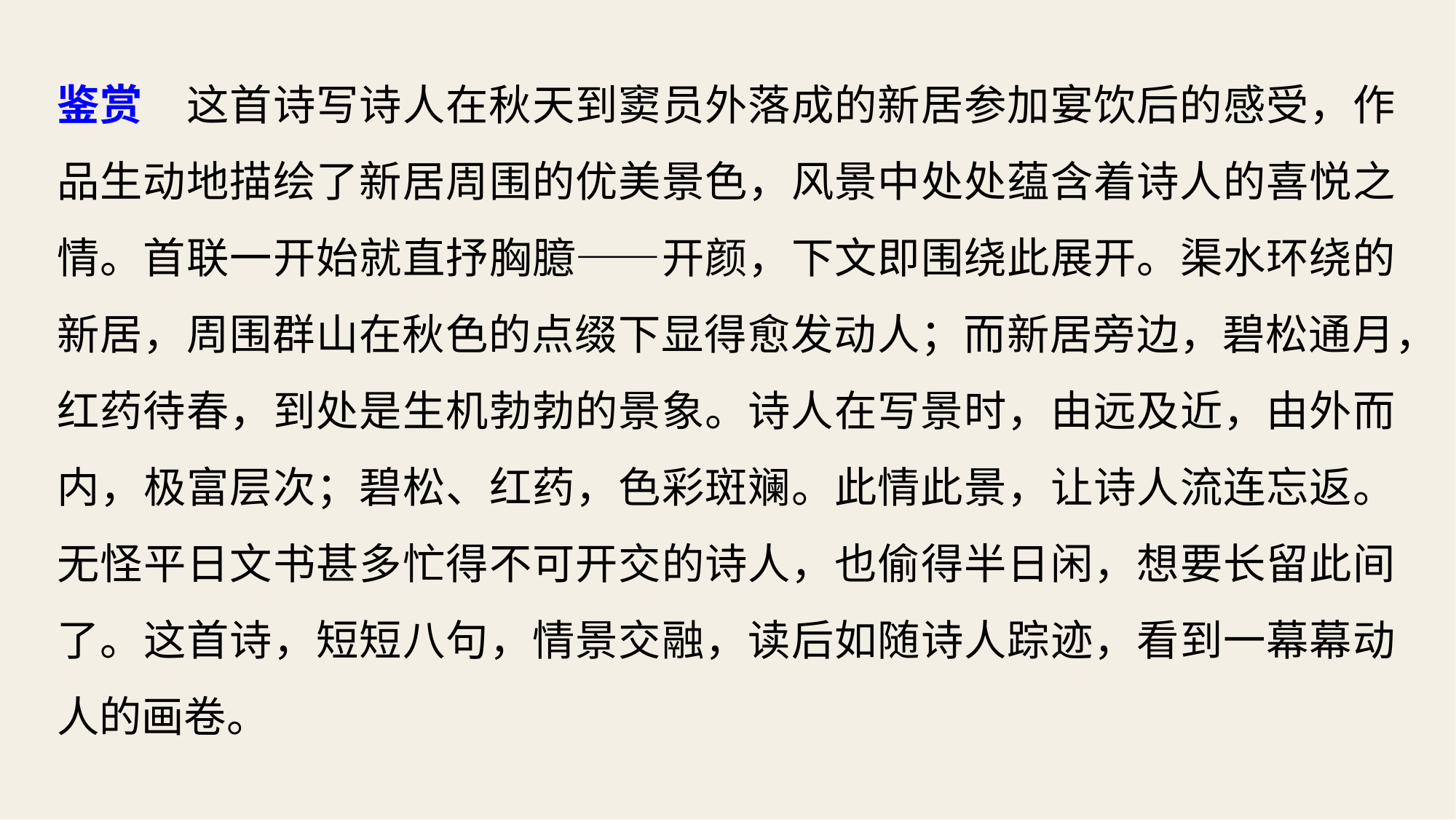

鉴赏　这首诗写诗人在秋天到窦员外落成的新居参加宴饮后的感受，作品生动地描绘了新居周围的优美景色，风景中处处蕴含着诗人的喜悦之情。首联一开始就直抒胸臆——开颜，下文即围绕此展开。渠水环绕的新居，周围群山在秋色的点缀下显得愈发动人；而新居旁边，碧松通月，红药待春，到处是生机勃勃的景象。诗人在写景时，由远及近，由外而内，极富层次；碧松、红药，色彩斑斓。此情此景，让诗人流连忘返。无怪平日文书甚多忙得不可开交的诗人，也偷得半日闲，想要长留此间了。这首诗，短短八句，情景交融，读后如随诗人踪迹，看到一幕幕动人的画卷。